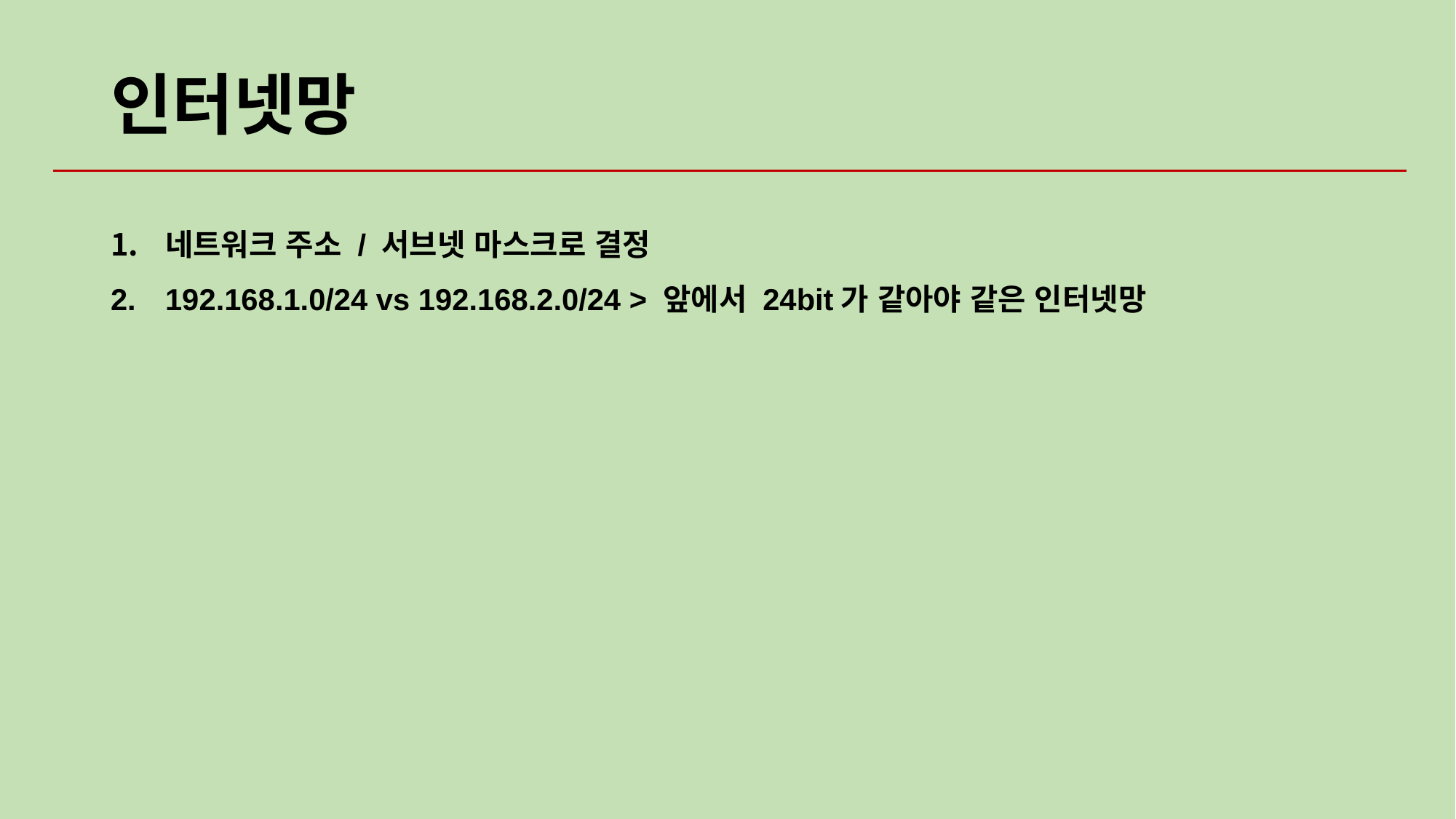

# 인터넷망
네트워크 주소 / 서브넷 마스크로 결정
192.168.1.0/24 vs 192.168.2.0/24 > 앞에서 24bit가 같아야 같은 인터넷망